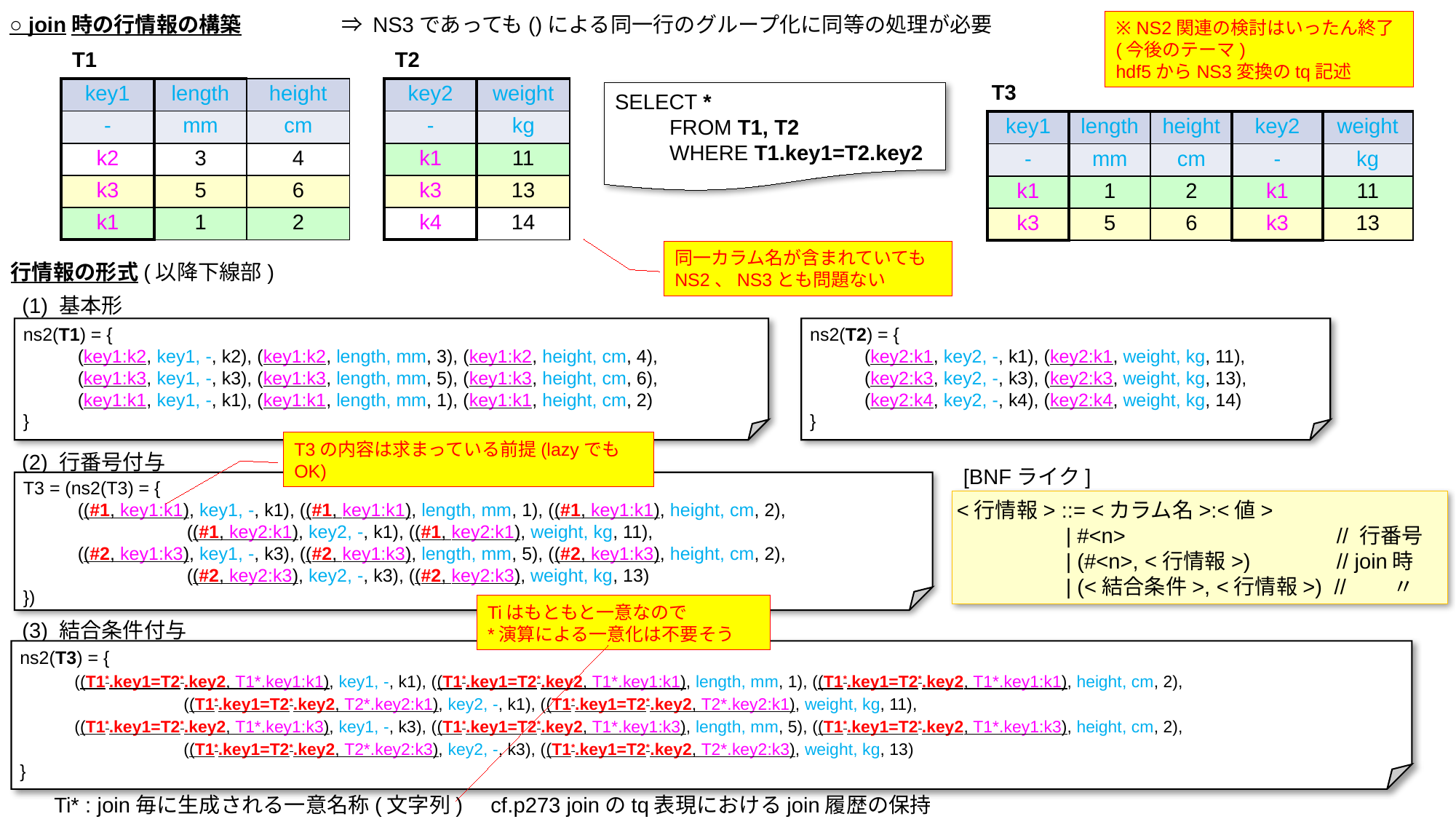

○ join時の行情報の構築	 ⇒ NS3であっても()による同一行のグループ化に同等の処理が必要
※ NS2関連の検討はいったん終了
(今後のテーマ)
hdf5からNS3変換のtq記述
| T1 |  |  |
| --- | --- | --- |
| key1 | length | height |
| - | mm | cm |
| k2 | 3 | 4 |
| k3 | 5 | 6 |
| k1 | 1 | 2 |
| T2 |  |
| --- | --- |
| key2 | weight |
| - | kg |
| k1 | 11 |
| k3 | 13 |
| k4 | 14 |
| T3 |  |  |  |  |
| --- | --- | --- | --- | --- |
| key1 | length | height | key2 | weight |
| - | mm | cm | - | kg |
| k1 | 1 | 2 | k1 | 11 |
| k3 | 5 | 6 | k3 | 13 |
SELECT *
FROM T1, T2
WHERE T1.key1=T2.key2
同一カラム名が含まれていても
NS2、NS3とも問題ない
行情報の形式(以降下線部)
(1) 基本形
ns2(T1) = {
(key1:k2, key1, -, k2), (key1:k2, length, mm, 3), (key1:k2, height, cm, 4),
(key1:k3, key1, -, k3), (key1:k3, length, mm, 5), (key1:k3, height, cm, 6),
(key1:k1, key1, -, k1), (key1:k1, length, mm, 1), (key1:k1, height, cm, 2)
}

ns2(T2) = {
(key2:k1, key2, -, k1), (key2:k1, weight, kg, 11),
(key2:k3, key2, -, k3), (key2:k3, weight, kg, 13),
(key2:k4, key2, -, k4), (key2:k4, weight, kg, 14)
}

T3の内容は求まっている前提(lazyでもOK)
(2) 行番号付与
[BNFライク]
T3 = (ns2(T3) = {
((#1, key1:k1), key1, -, k1), ((#1, key1:k1), length, mm, 1), ((#1, key1:k1), height, cm, 2),
	((#1, key2:k1), key2, -, k1), ((#1, key2:k1), weight, kg, 11),
((#2, key1:k3), key1, -, k3), ((#2, key1:k3), length, mm, 5), ((#2, key1:k3), height, cm, 2),
	((#2, key2:k3), key2, -, k3), ((#2, key2:k3), weight, kg, 13)
})

<行情報> ::= <カラム名>:<値>
	| #<n>		　　 // 行番号
	| (#<n>, <行情報>)	　　 // join時
	| (<結合条件>, <行情報>)  // 	〃
Tiはもともと一意なので
*演算による一意化は不要そう
(3) 結合条件付与
ns2(T3) = {
((T1*.key1=T2*.key2, T1*.key1:k1), key1, -, k1), ((T1*.key1=T2*.key2, T1*.key1:k1), length, mm, 1), ((T1*.key1=T2*.key2, T1*.key1:k1), height, cm, 2),
	((T1*.key1=T2*.key2, T2*.key2:k1), key2, -, k1), ((T1*.key1=T2*.key2, T2*.key2:k1), weight, kg, 11),
((T1*.key1=T2*.key2, T1*.key1:k3), key1, -, k3), ((T1*.key1=T2*.key2, T1*.key1:k3), length, mm, 5), ((T1*.key1=T2*.key2, T1*.key1:k3), height, cm, 2),
	((T1*.key1=T2*.key2, T2*.key2:k3), key2, -, k3), ((T1*.key1=T2*.key2, T2*.key2:k3), weight, kg, 13)
}
Ti* : join毎に生成される一意名称(文字列) 	cf.p273 joinのtq表現におけるjoin履歴の保持